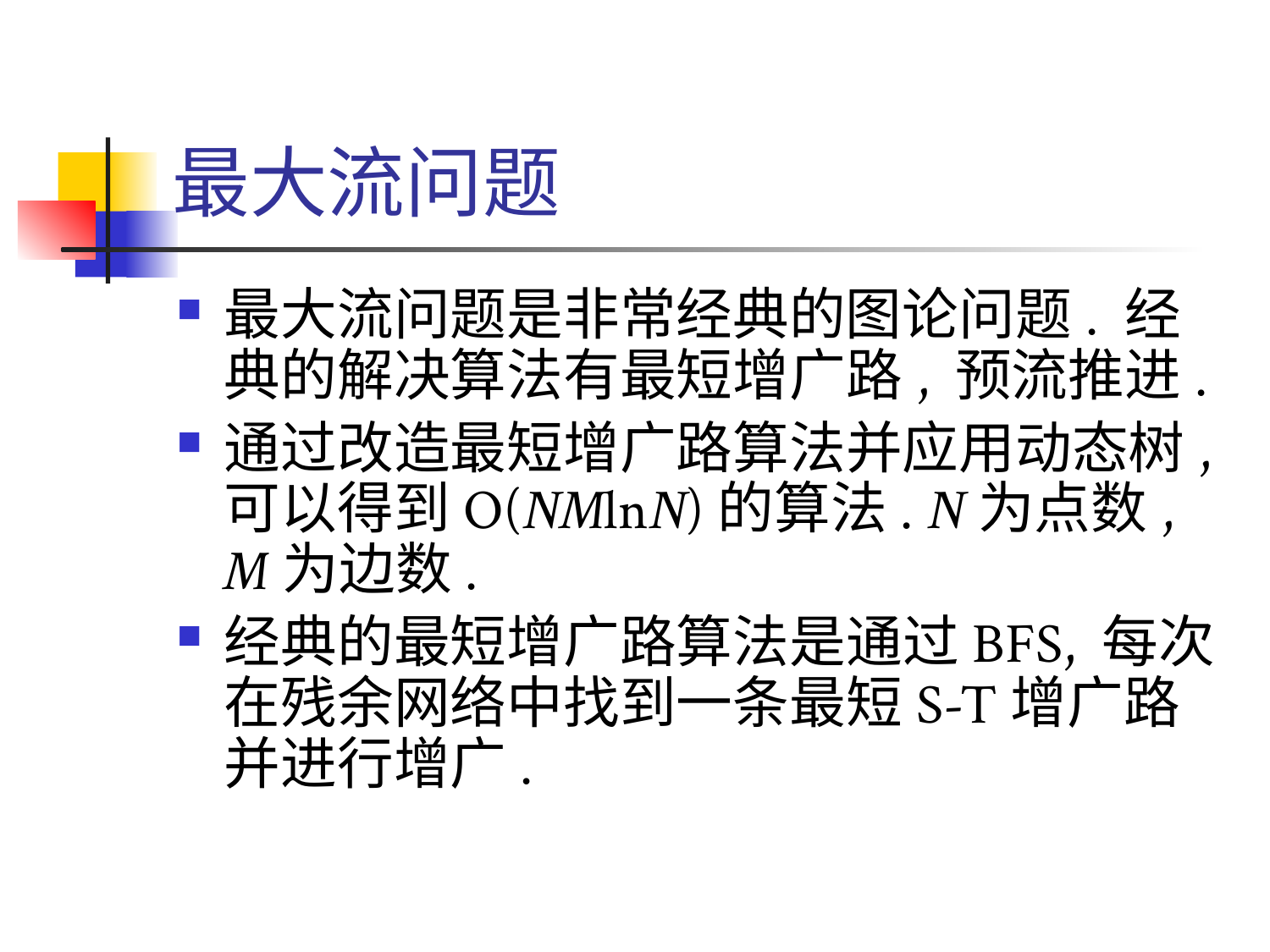

# 最大流问题
最大流问题是非常经典的图论问题. 经典的解决算法有最短增广路, 预流推进.
通过改造最短增广路算法并应用动态树, 可以得到O(NMlnN)的算法. N为点数, M为边数.
经典的最短增广路算法是通过BFS, 每次在残余网络中找到一条最短S-T增广路并进行增广.